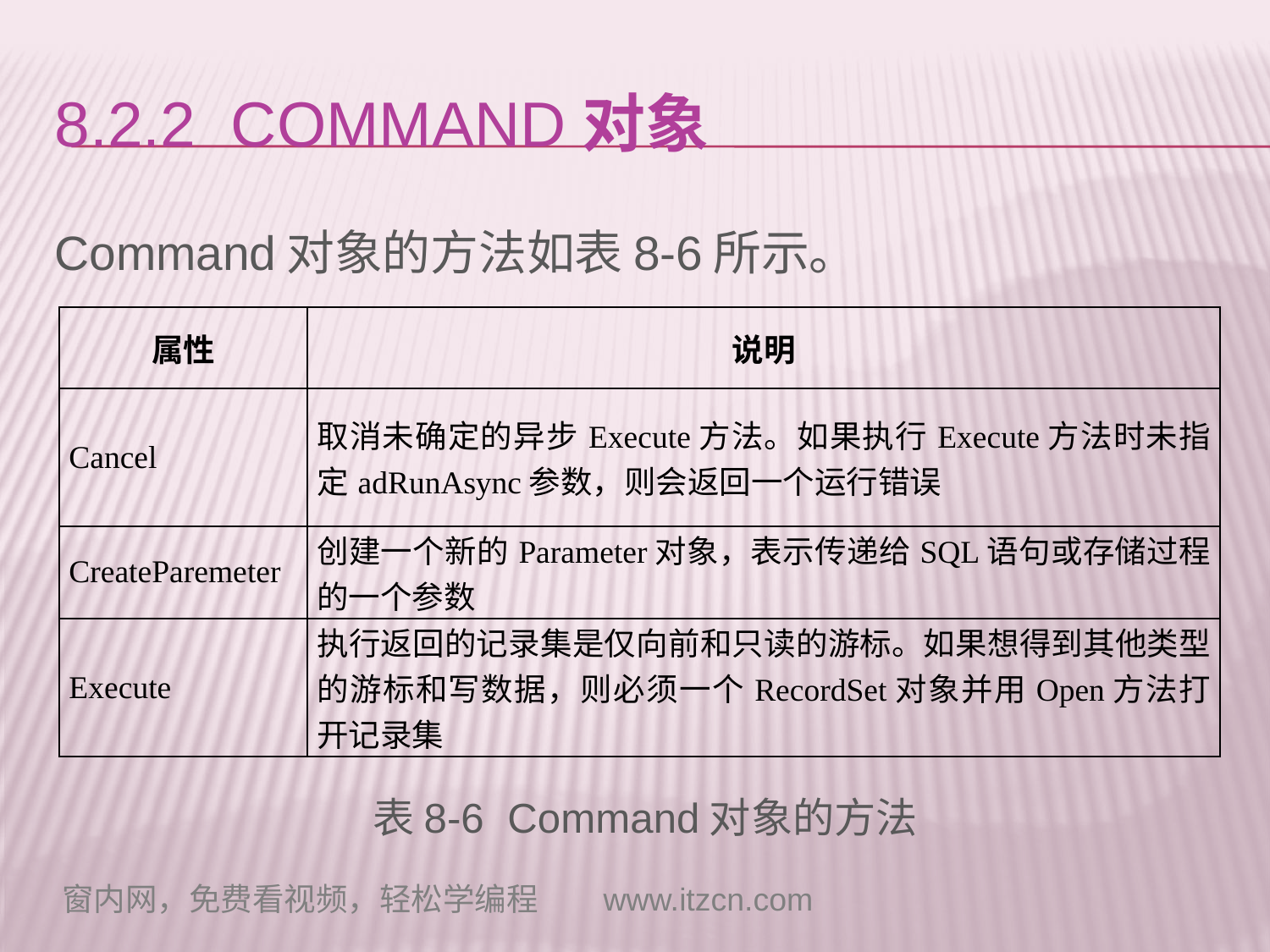

# 8.2.2  Command对象
Command对象的方法如表8-6所示。

表8-6  Command对象的方法

| 属性 | 说明 |
| --- | --- |
| Cancel | 取消未确定的异步Execute方法。如果执行Execute方法时未指定adRunAsync参数，则会返回一个运行错误 |
| CreateParemeter | 创建一个新的Parameter对象，表示传递给SQL语句或存储过程的一个参数 |
| Execute | 执行返回的记录集是仅向前和只读的游标。如果想得到其他类型的游标和写数据，则必须一个RecordSet对象并用Open方法打开记录集 |